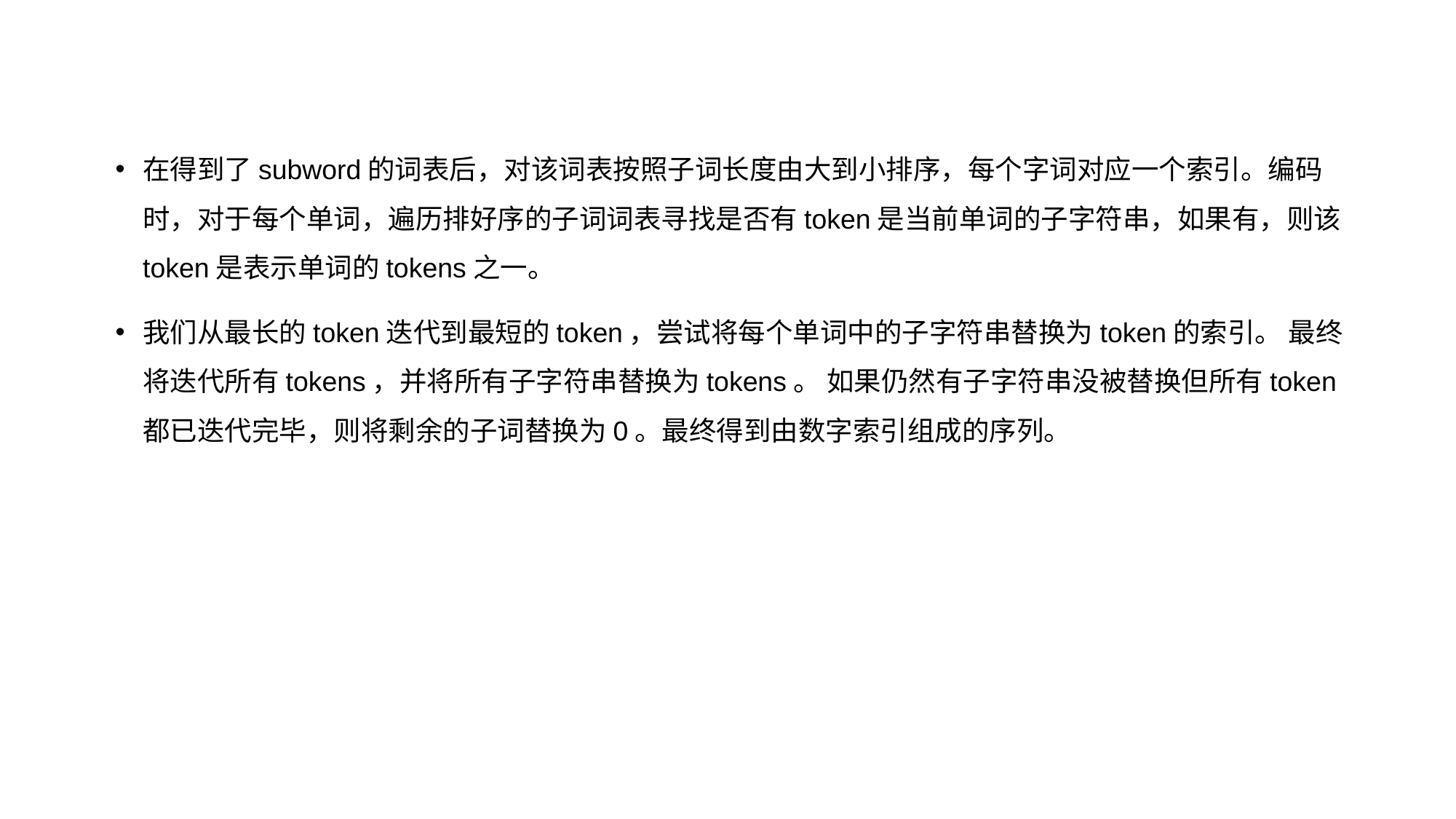

在得到了subword的词表后，对该词表按照子词长度由大到小排序，每个字词对应一个索引。编码时，对于每个单词，遍历排好序的子词词表寻找是否有token是当前单词的子字符串，如果有，则该token是表示单词的tokens之一。
我们从最长的token迭代到最短的token，尝试将每个单词中的子字符串替换为token的索引。 最终将迭代所有tokens，并将所有子字符串替换为tokens。 如果仍然有子字符串没被替换但所有token都已迭代完毕，则将剩余的子词替换为0。最终得到由数字索引组成的序列。